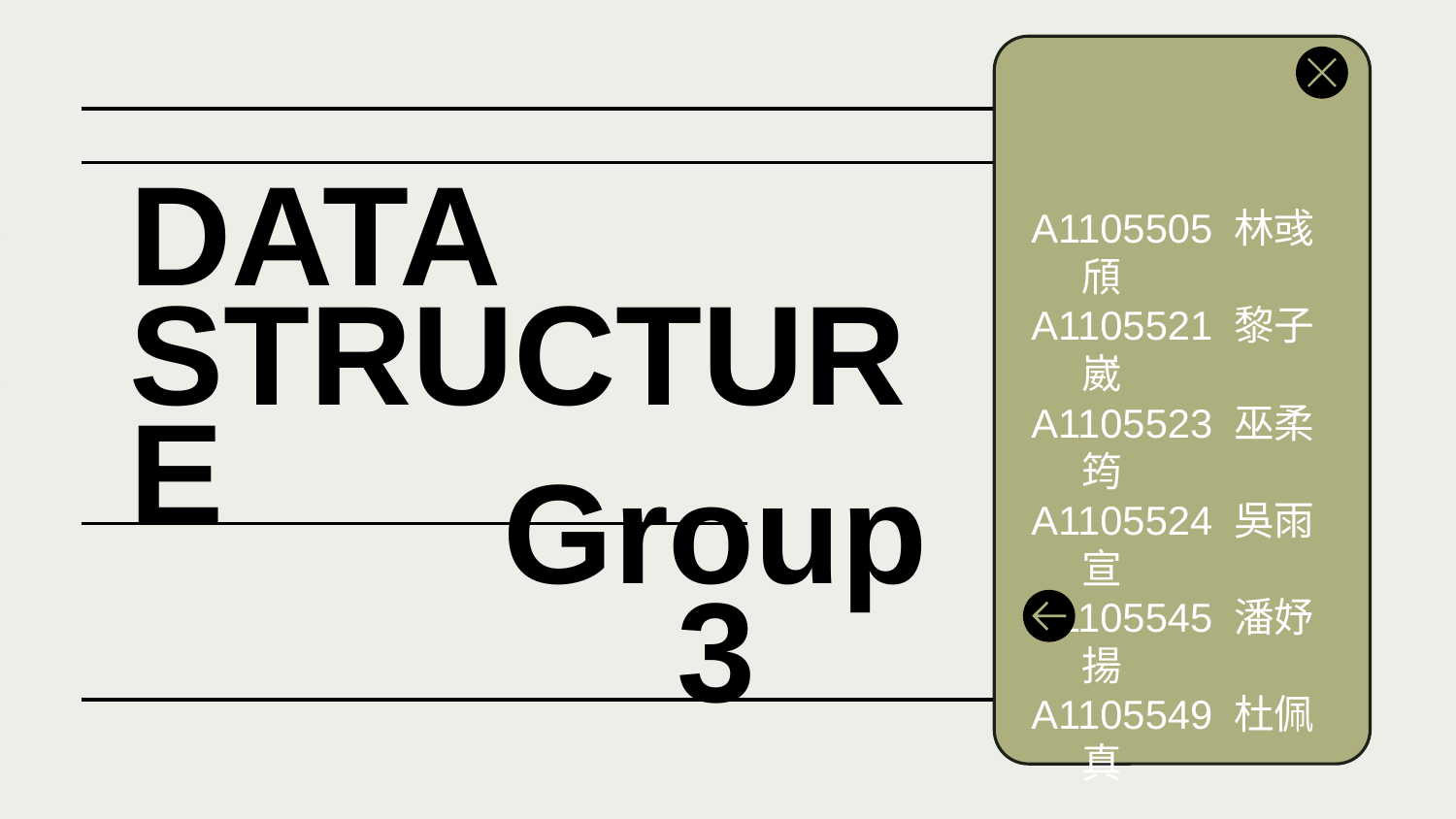

A1105505 林彧頎
A1105521 黎子崴
A1105523 巫柔筠
A1105524 吳雨宣
A1105545 潘妤揚
A1105549 杜佩真

# DATA STRUCTURE
Group 3